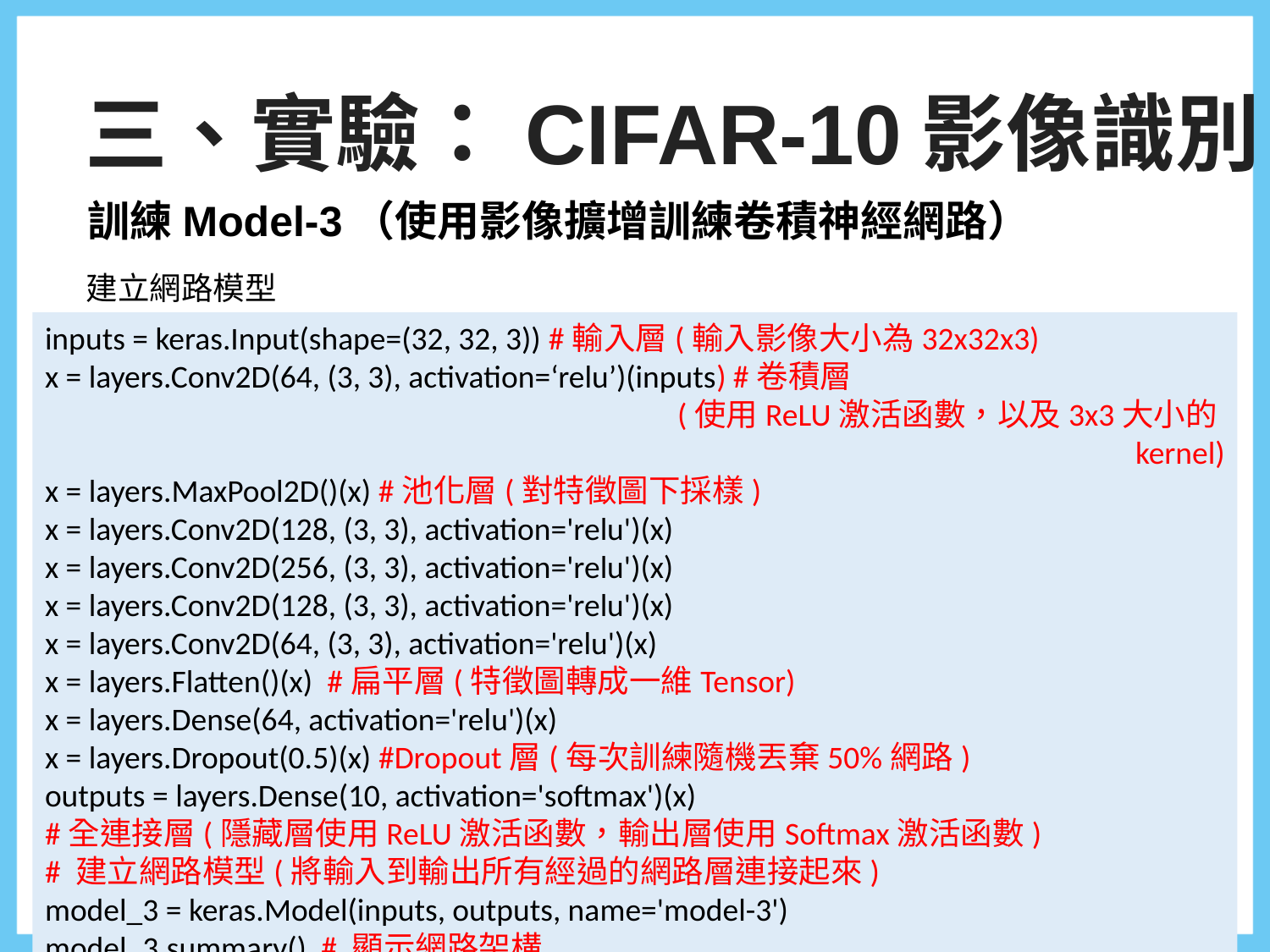

三、實驗：CIFAR-10影像識別
訓練Model-3（使用影像擴增訓練卷積神經網路）
建立網路模型
inputs = keras.Input(shape=(32, 32, 3)) #輸入層(輸入影像大小為32x32x3)
x = layers.Conv2D(64, (3, 3), activation=‘relu’)(inputs) #卷積層
				        (使用ReLU激活函數，以及3x3大小的kernel)
x = layers.MaxPool2D()(x) #池化層(對特徵圖下採樣)
x = layers.Conv2D(128, (3, 3), activation='relu')(x)
x = layers.Conv2D(256, (3, 3), activation='relu')(x)
x = layers.Conv2D(128, (3, 3), activation='relu')(x)
x = layers.Conv2D(64, (3, 3), activation='relu')(x)
x = layers.Flatten()(x)  #扁平層(特徵圖轉成一維Tensor)
x = layers.Dense(64, activation='relu')(x)
x = layers.Dropout(0.5)(x) #Dropout層(每次訓練隨機丟棄50%網路)
outputs = layers.Dense(10, activation='softmax')(x)
#全連接層(隱藏層使用ReLU激活函數，輸出層使用Softmax激活函數)
# 建立網路模型(將輸入到輸出所有經過的網路層連接起來)
model_3 = keras.Model(inputs, outputs, name='model-3')
model_3.summary()  # 顯示網路架構
35